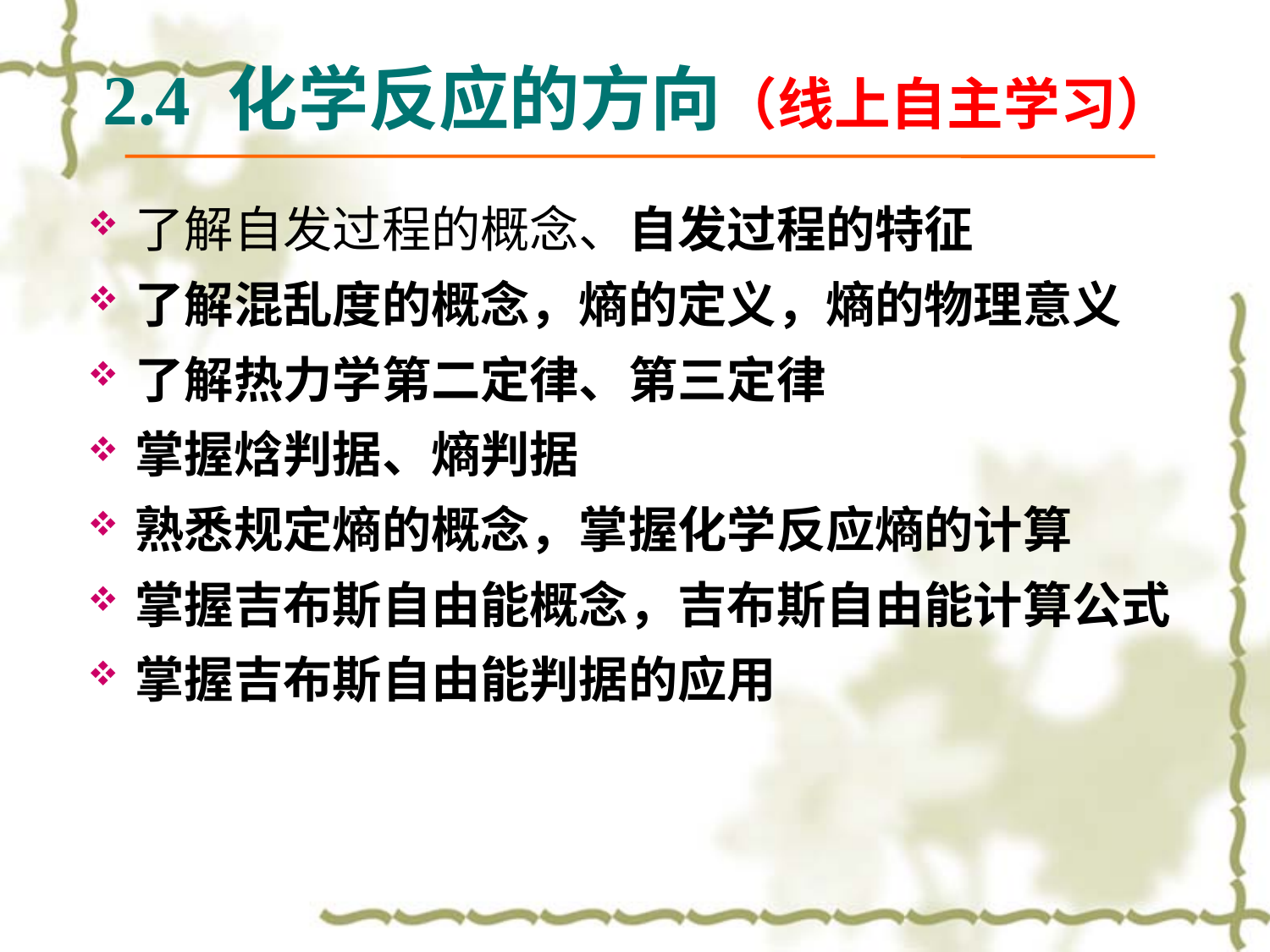

2.4 化学反应的方向（线上自主学习）

了解自发过程的概念、自发过程的特征
了解混乱度的概念，熵的定义，熵的物理意义
了解热力学第二定律、第三定律
掌握焓判据、熵判据
熟悉规定熵的概念，掌握化学反应熵的计算
掌握吉布斯自由能概念，吉布斯自由能计算公式
掌握吉布斯自由能判据的应用